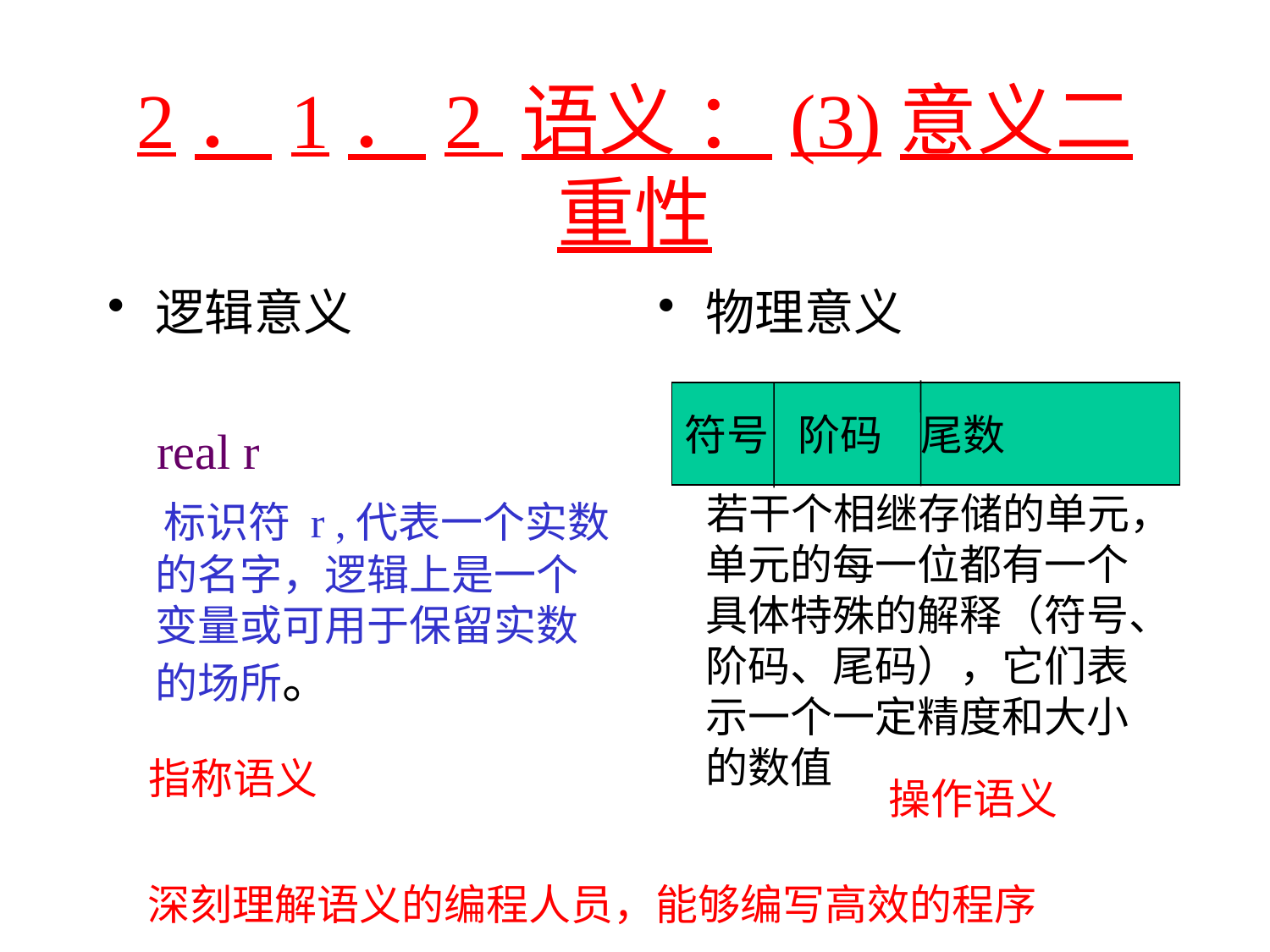

# 2．1．2 语义 ：(3)意义二重性
逻辑意义

    real r
    标识符 r ,代表一个实数的名字，逻辑上是一个变量或可用于保留实数的场所。
物理意义

    若干个相继存储的单元，单元的每一位都有一个具体特殊的解释（符号、阶码、尾码），它们表示一个一定精度和大小的数值

符号   阶码    尾数
指称语义
操作语义
深刻理解语义的编程人员，能够编写高效的程序